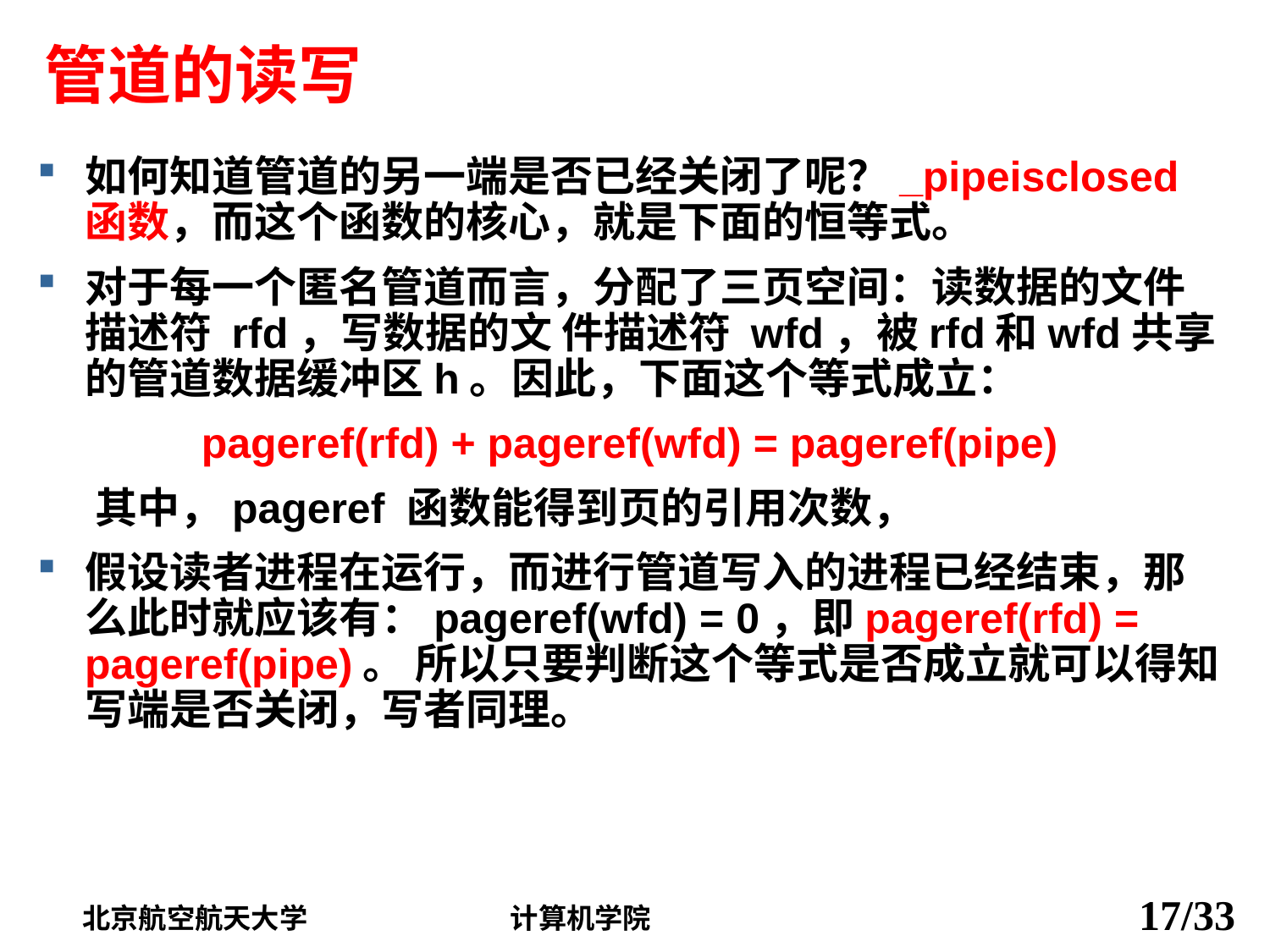

# 管道的读写
如何知道管道的另一端是否已经关闭了呢？_pipeisclosed 函数，而这个函数的核心，就是下面的恒等式。
对于每一个匿名管道而言，分配了三页空间：读数据的文件描述符 rfd，写数据的文 件描述符 wfd，被rfd和wfd共享的管道数据缓冲区h。因此，下面这个等式成立：
pageref(rfd) + pageref(wfd) = pageref(pipe)
     其中，pageref 函数能得到页的引用次数，
假设读者进程在运行，而进行管道写入的进程已经结束，那么此时就应该有：pageref(wfd) = 0，即pageref(rfd) = pageref(pipe)。 所以只要判断这个等式是否成立就可以得知写端是否关闭，写者同理。